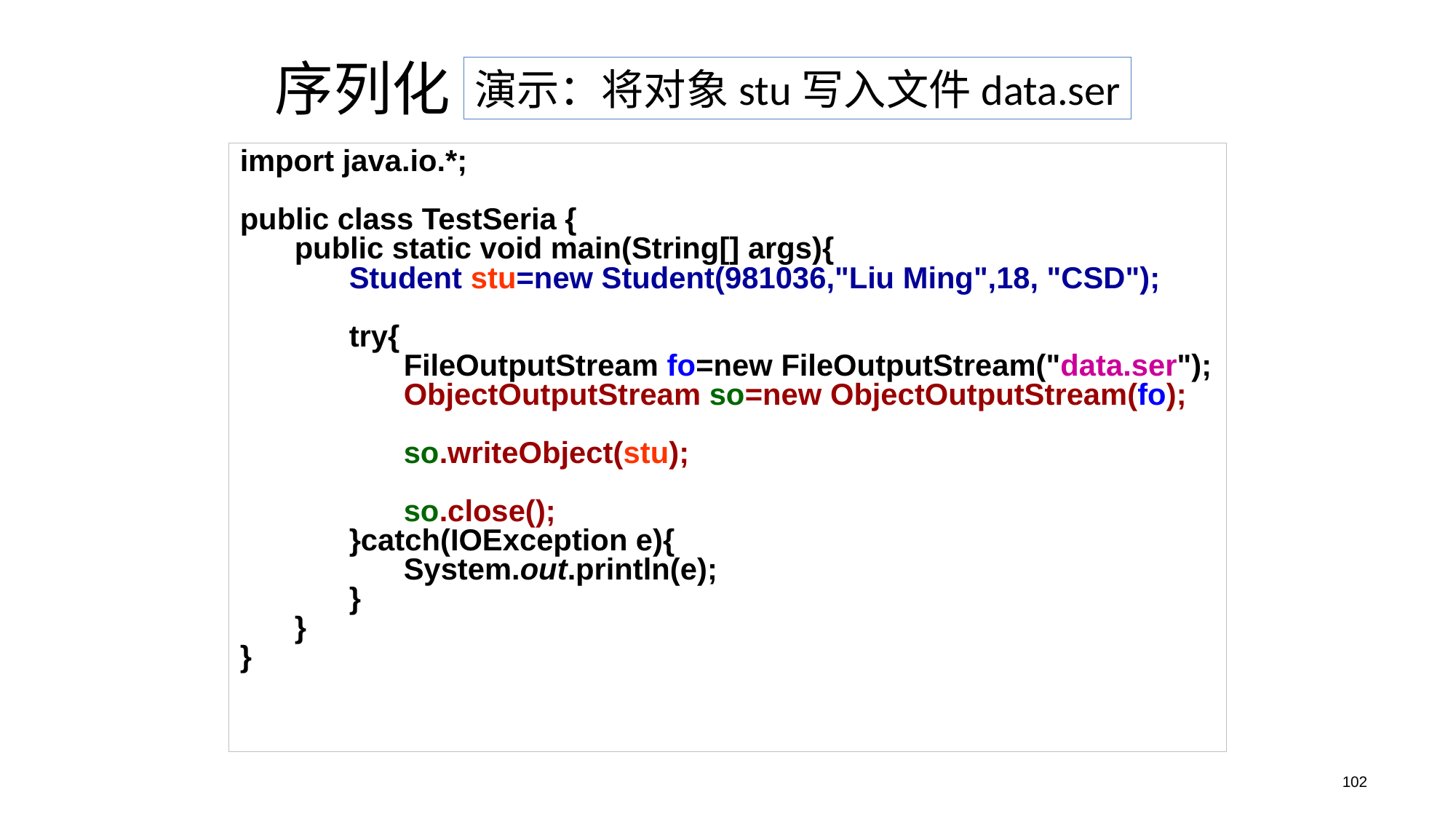

# 序列化
演示：将对象stu写入文件data.ser
import java.io.*;

public class TestSeria {
public static void main(String[] args){
Student stu=new Student(981036,"Liu Ming",18, "CSD");

try{
FileOutputStream fo=new FileOutputStream("data.ser");
ObjectOutputStream so=new ObjectOutputStream(fo);

so.writeObject(stu);

so.close();
}catch(IOException e){
System.out.println(e);
}
}
}
102